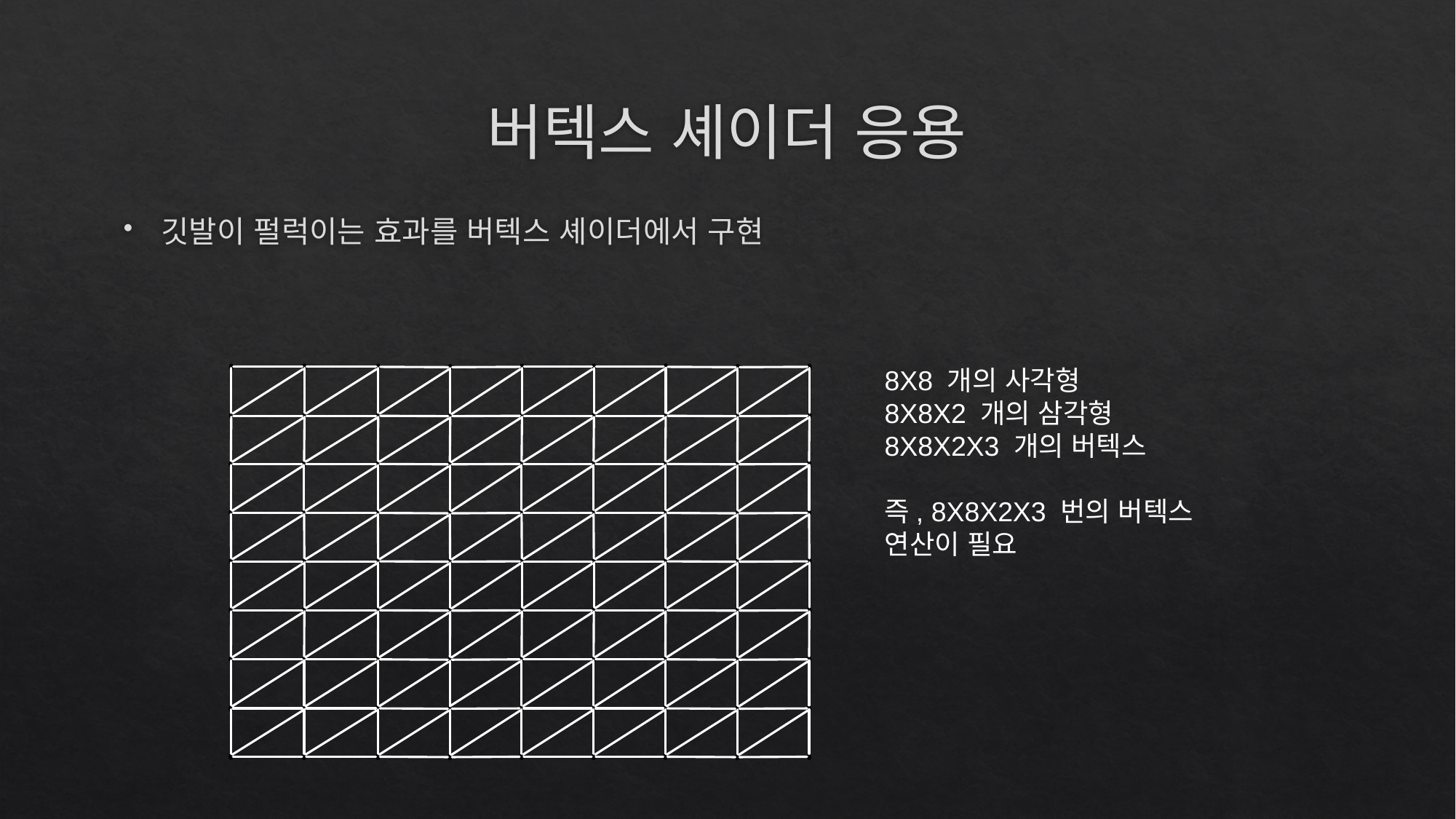

# 버텍스 셰이더 응용
깃발이 펄럭이는 효과를 버텍스 셰이더에서 구현
8X8 개의 사각형
8X8X2 개의 삼각형
8X8X2X3 개의 버텍스

즉, 8X8X2X3 번의 버텍스 연산이 필요